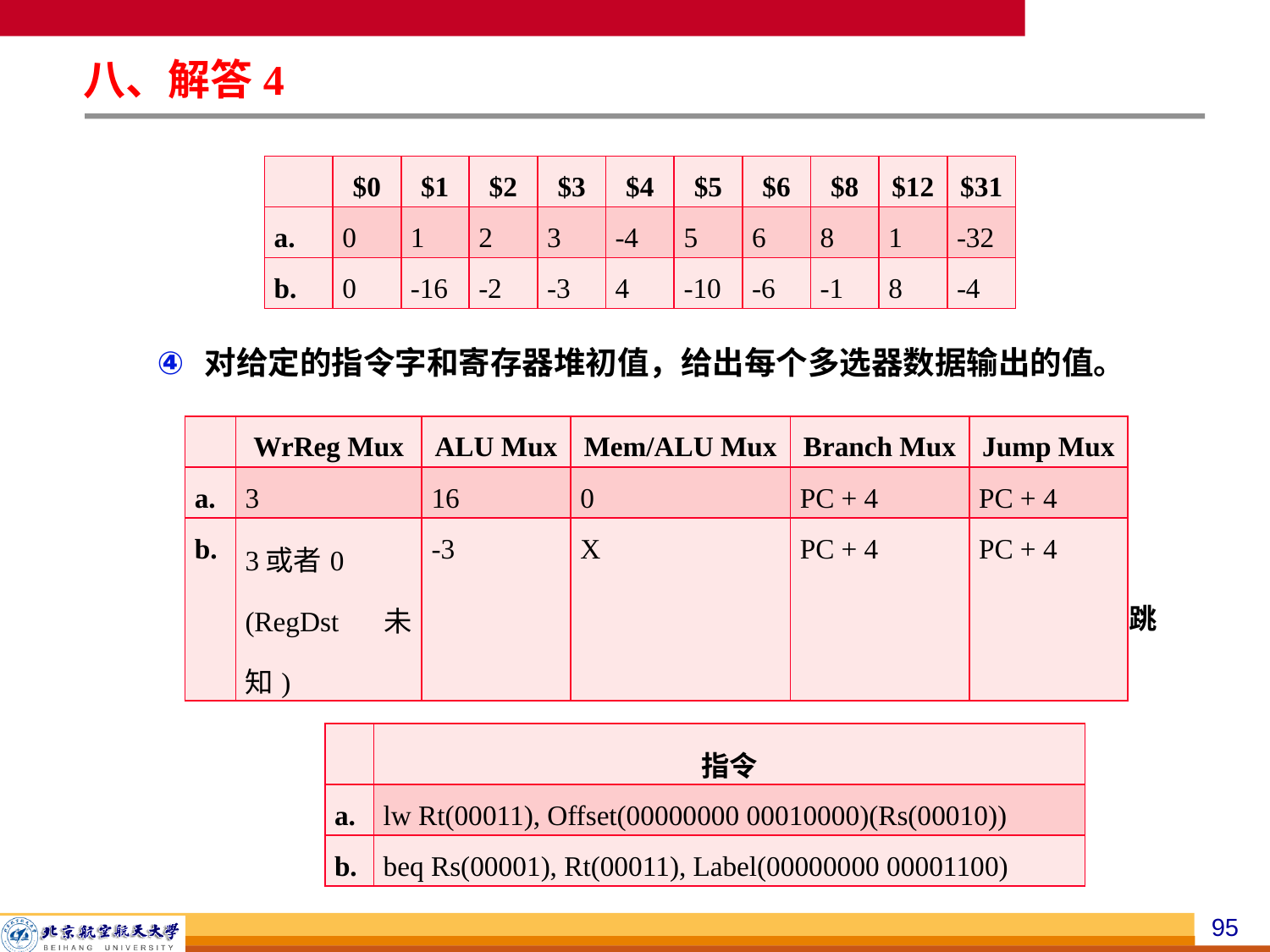

八、解答4

对给定的指令字和寄存器堆初值，给出每个多选器数据输出的值。

解析：对于b，由于Reg[Rs]!=Reg[Rt]，分支条件不满足，于是不进行跳转，仍有PC=PC+4。
|  | $0 | $1 | $2 | $3 | $4 | $5 | $6 | $8 | $12 | $31 |
| --- | --- | --- | --- | --- | --- | --- | --- | --- | --- | --- |
| a. | 0 | 1 | 2 | 3 | -4 | 5 | 6 | 8 | 1 | -32 |
| b. | 0 | -16 | -2 | -3 | 4 | -10 | -6 | -1 | 8 | -4 |
|  | WrReg Mux | ALU Mux | Mem/ALU Mux | Branch Mux | Jump Mux |
| --- | --- | --- | --- | --- | --- |
| a. | 3 | 16 | 0 | PC + 4 | PC + 4 |
| b. | 3或者0 (RegDst未知) | -3 | X | PC + 4 | PC + 4 |
|  | 指令 |
| --- | --- |
| a. | lw Rt(00011), Offset(00000000 00010000)(Rs(00010)) |
| b. | beq Rs(00001), Rt(00011), Label(00000000 00001100) |